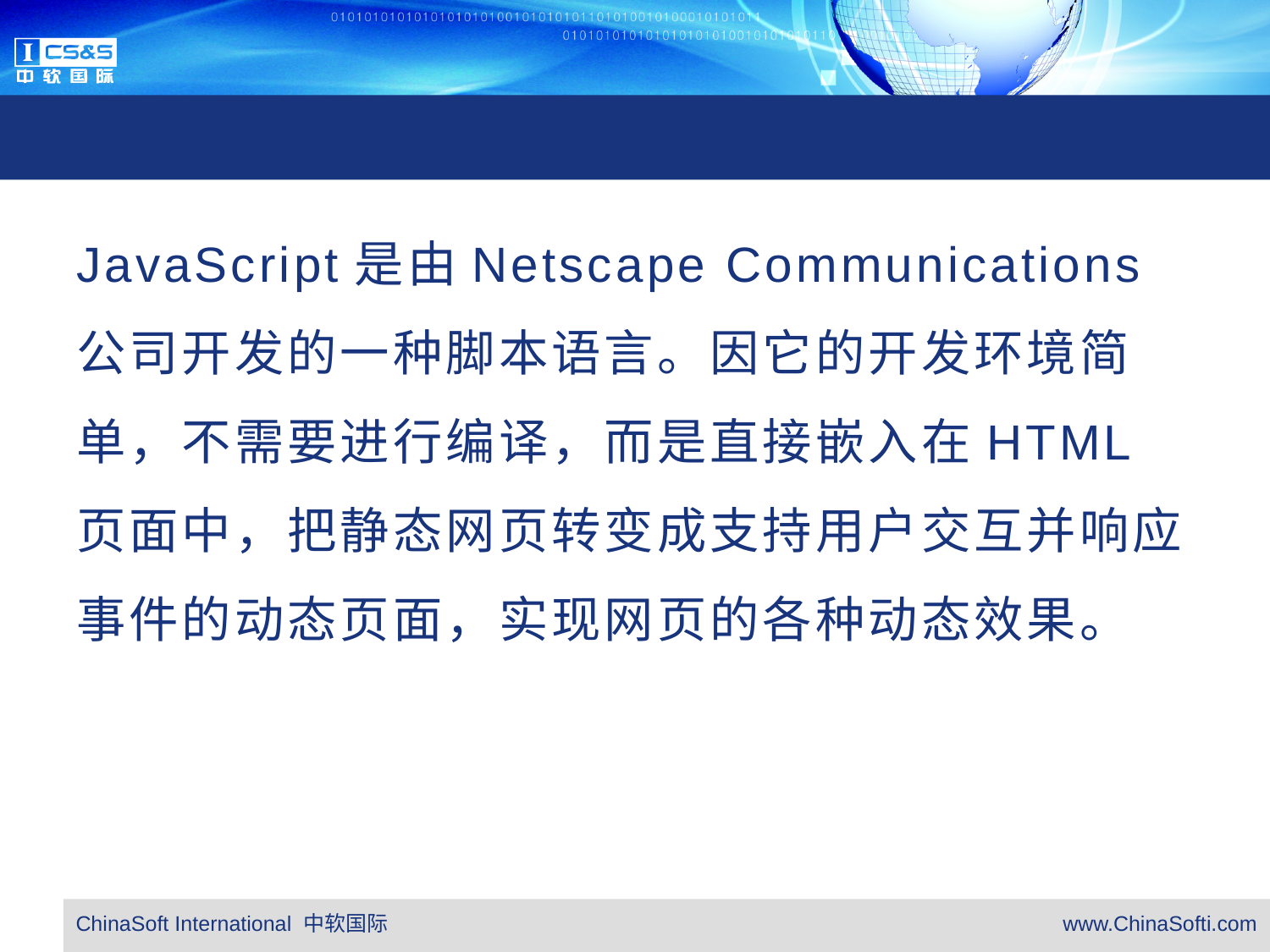

#
JavaScript是由Netscape Communications公司开发的一种脚本语言。因它的开发环境简单，不需要进行编译，而是直接嵌入在HTML页面中，把静态网页转变成支持用户交互并响应事件的动态页面，实现网页的各种动态效果。